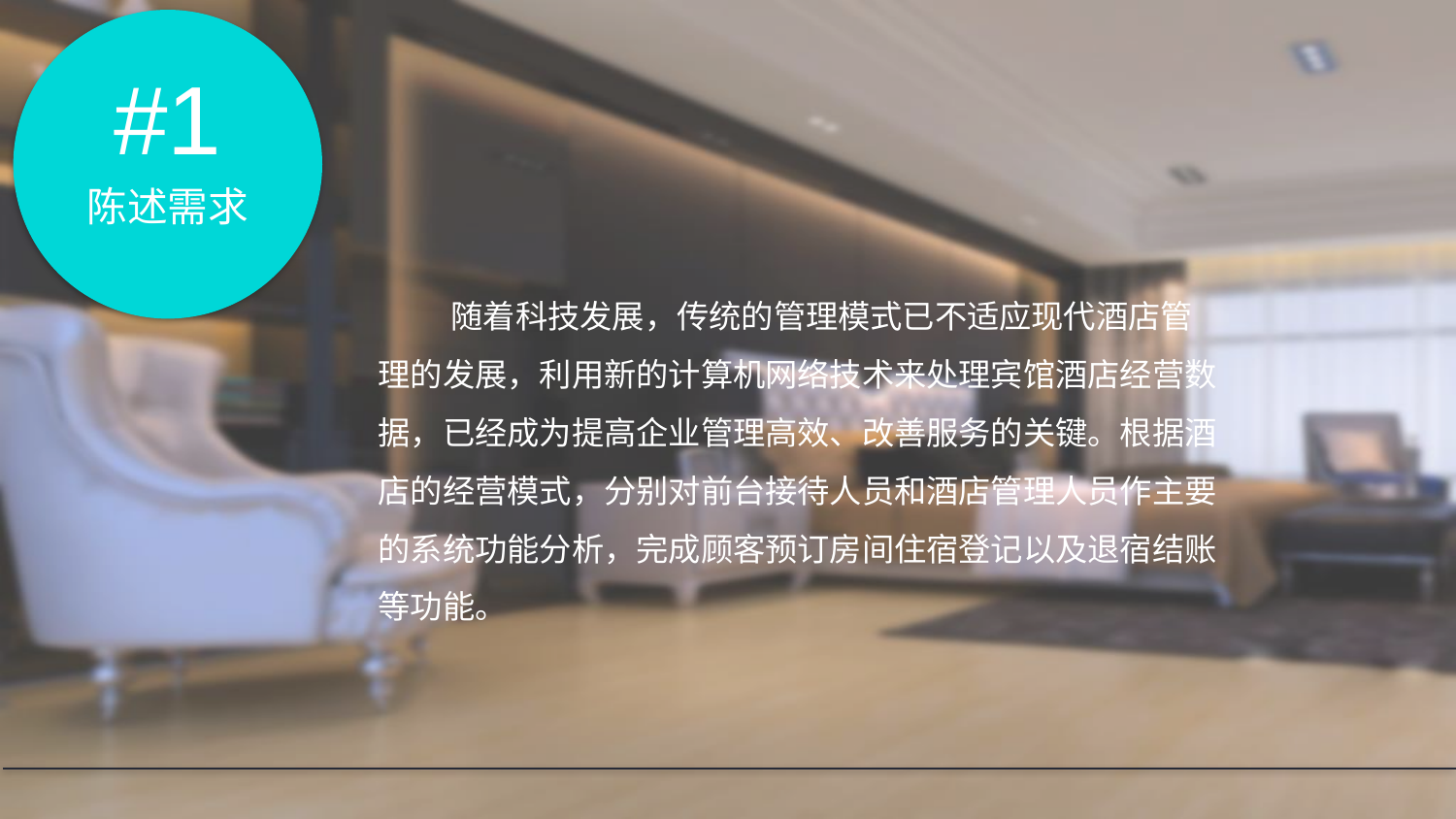

#1
陈述需求
随着科技发展，传统的管理模式已不适应现代酒店管理的发展，利用新的计算机网络技术来处理宾馆酒店经营数据，已经成为提高企业管理高效、改善服务的关键。根据酒店的经营模式，分别对前台接待人员和酒店管理人员作主要的系统功能分析，完成顾客预订房间住宿登记以及退宿结账等功能。